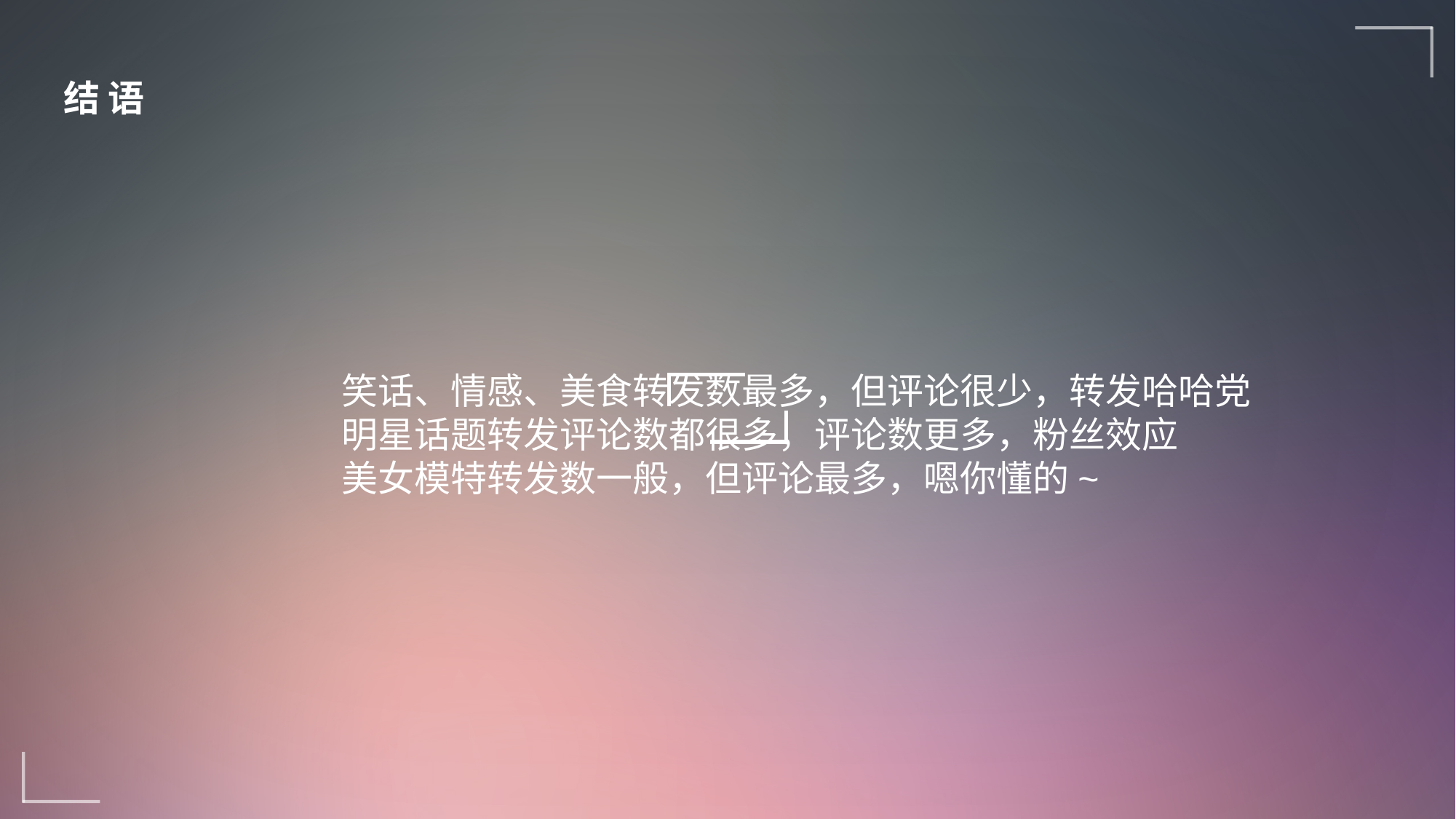

结 语
笑话、情感、美食转发数最多，但评论很少，转发哈哈党
明星话题转发评论数都很多，评论数更多，粉丝效应
美女模特转发数一般，但评论最多，嗯你懂的~